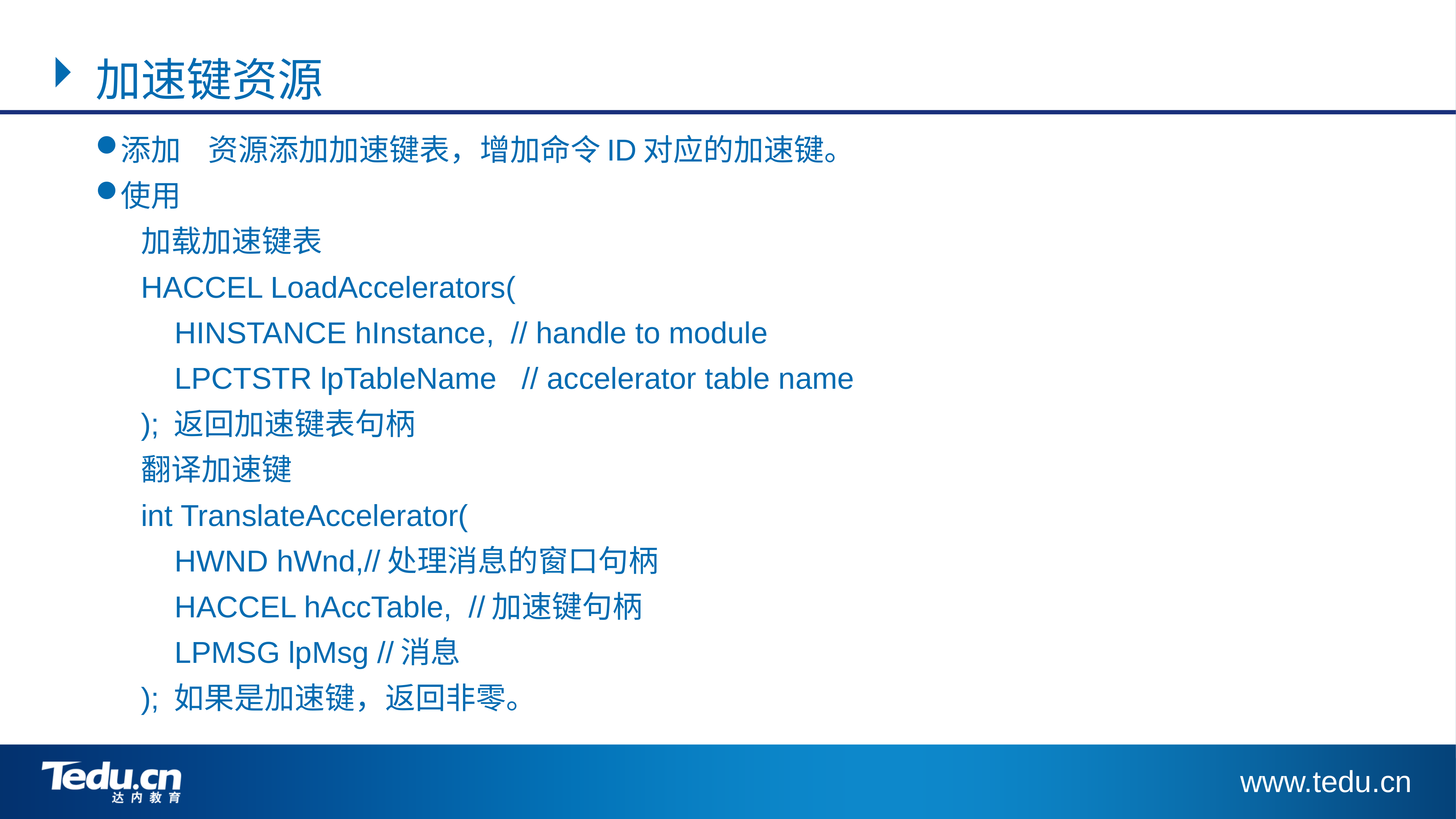

加速键资源
添加    资源添加加速键表，增加命令ID对应的加速键。
使用
	加载加速键表
    	HACCEL LoadAccelerators(
	    HINSTANCE hInstance,  // handle to module
	    LPCTSTR lpTableName   // accelerator table name
	); 返回加速键表句柄
    	翻译加速键
	int TranslateAccelerator(
	    HWND hWnd,//处理消息的窗口句柄
	    HACCEL hAccTable,  //加速键句柄
	    LPMSG lpMsg //消息
	); 如果是加速键，返回非零。